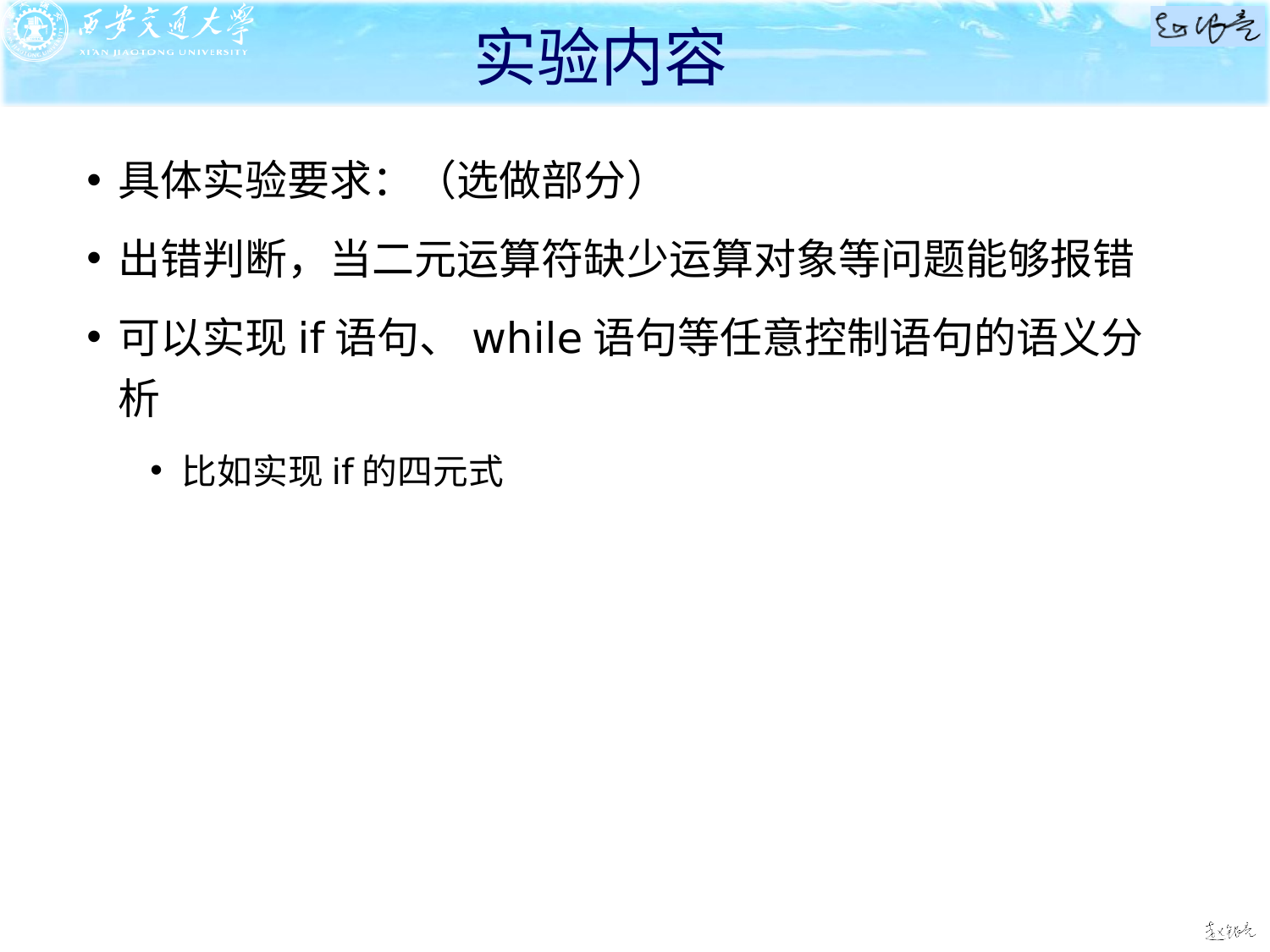

# 实验内容
具体实验要求：（选做部分）
出错判断，当二元运算符缺少运算对象等问题能够报错
可以实现if语句、while语句等任意控制语句的语义分析
比如实现if的四元式